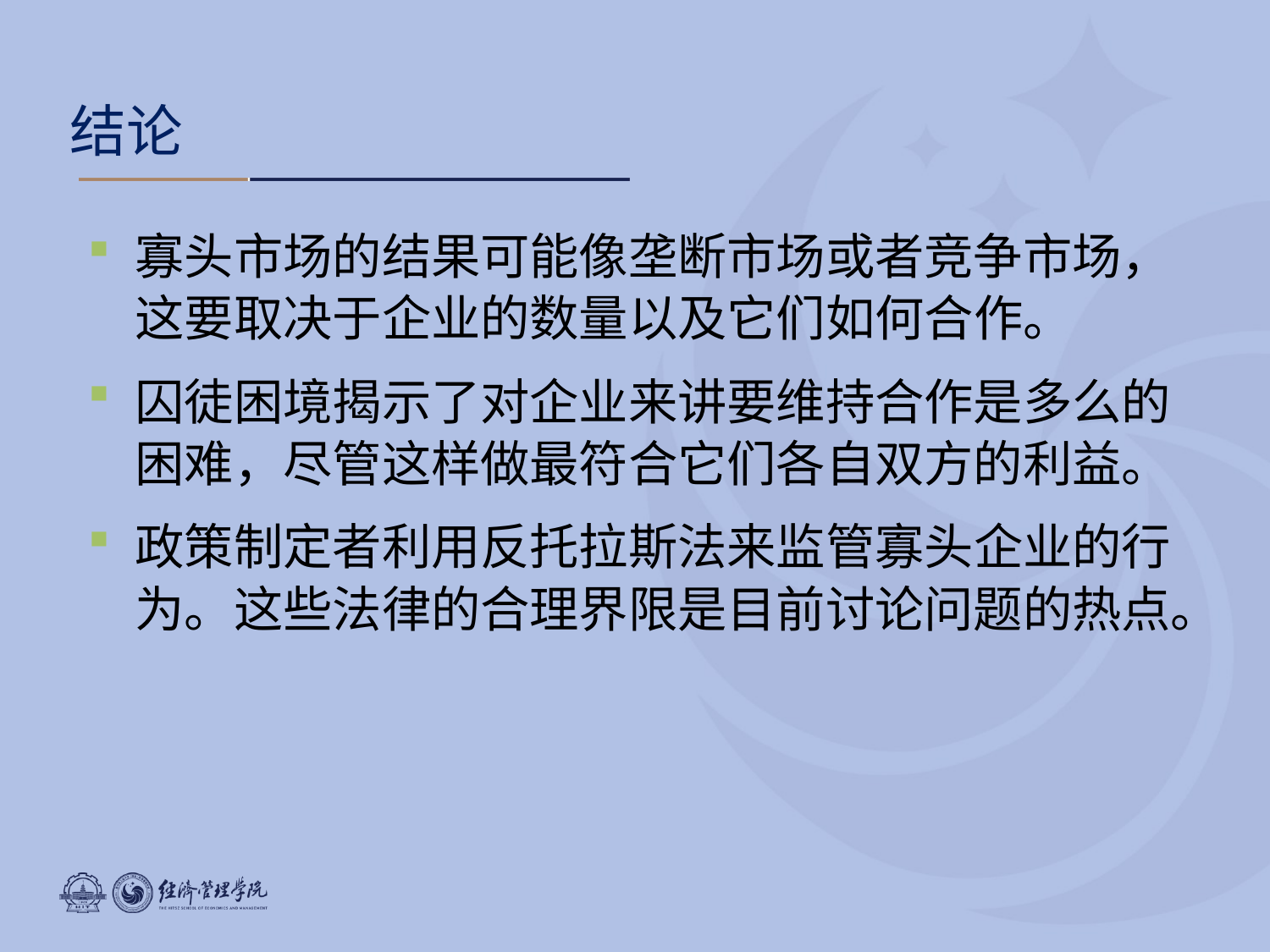

结论
寡头市场的结果可能像垄断市场或者竞争市场，这要取决于企业的数量以及它们如何合作。
囚徒困境揭示了对企业来讲要维持合作是多么的困难，尽管这样做最符合它们各自双方的利益。
政策制定者利用反托拉斯法来监管寡头企业的行为。这些法律的合理界限是目前讨论问题的热点。